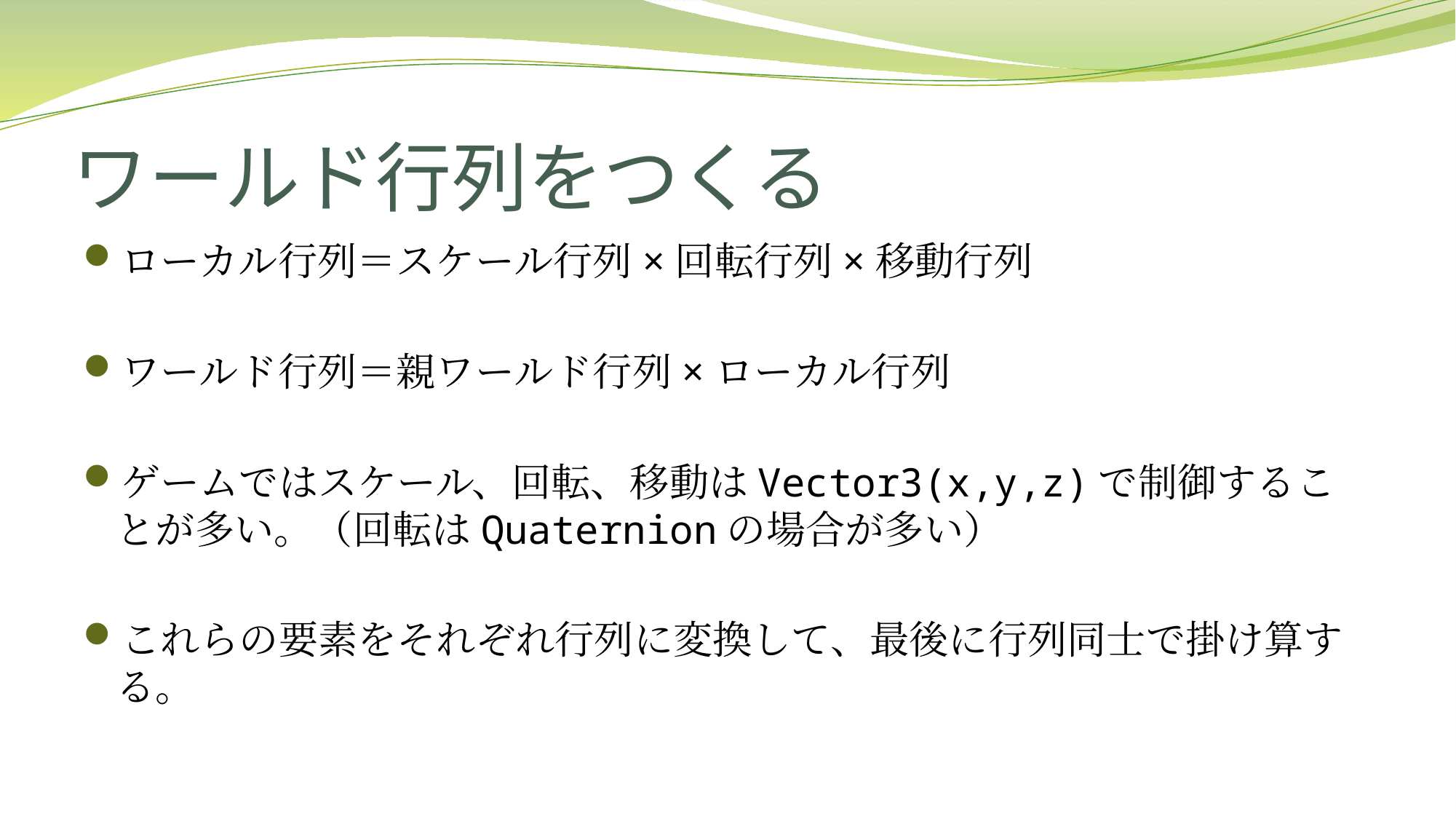

# ワールド行列をつくる
ローカル行列＝スケール行列×回転行列×移動行列

ワールド行列＝親ワールド行列×ローカル行列

ゲームではスケール、回転、移動はVector3(x,y,z)で制御することが多い。（回転はQuaternionの場合が多い）

これらの要素をそれぞれ行列に変換して、最後に行列同士で掛け算する。